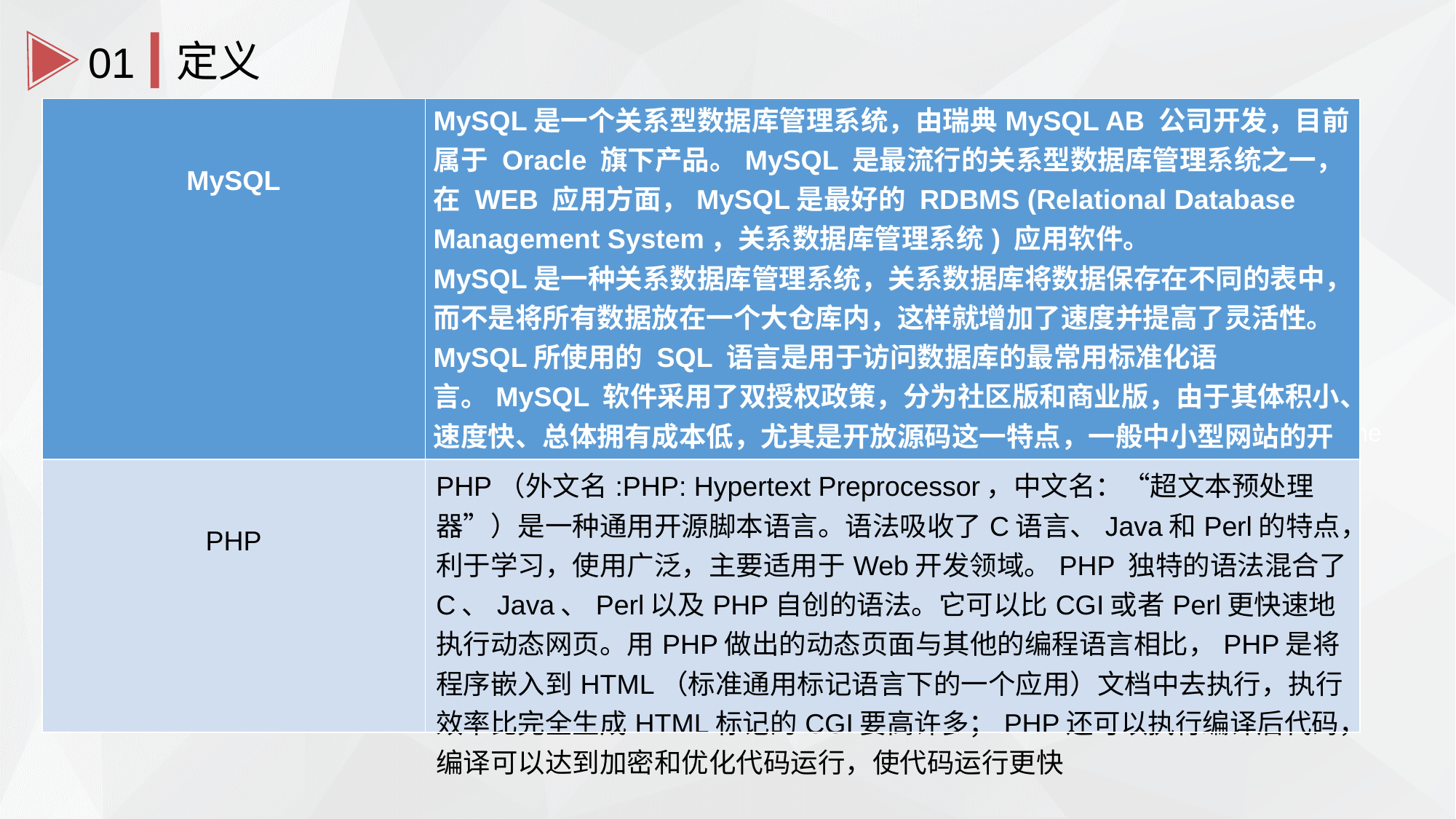

定义
01

| MySQL | MySQL是一个关系型数据库管理系统，由瑞典MySQL AB 公司开发，目前属于 Oracle 旗下产品。MySQL 是最流行的关系型数据库管理系统之一，在 WEB 应用方面，MySQL是最好的 RDBMS (Relational Database Management System，关系数据库管理系统) 应用软件。 MySQL是一种关系数据库管理系统，关系数据库将数据保存在不同的表中，而不是将所有数据放在一个大仓库内，这样就增加了速度并提高了灵活性。 MySQL所使用的 SQL 语言是用于访问数据库的最常用标准化语言。MySQL 软件采用了双授权政策，分为社区版和商业版，由于其体积小、速度快、总体拥有成本低，尤其是开放源码这一特点，一般中小型网站的开发都选择 MySQL 作为网站数据库。软件,“高级用户”可以使用它来构建软件应用程序。 |
| --- | --- |
| PHP | PHP（外文名:PHP: Hypertext Preprocessor，中文名：“超文本预处理器”）是一种通用开源脚本语言。语法吸收了C语言、Java和Perl的特点，利于学习，使用广泛，主要适用于Web开发领域。PHP 独特的语法混合了C、Java、Perl以及PHP自创的语法。它可以比CGI或者Perl更快速地执行动态网页。用PHP做出的动态页面与其他的编程语言相比，PHP是将程序嵌入到HTML（标准通用标记语言下的一个应用）文档中去执行，执行效率比完全生成HTML标记的CGI要高许多；PHP还可以执行编译后代码，编译可以达到加密和优化代码运行，使代码运行更快 |
The quick brown fox jumps over the lazy dog.